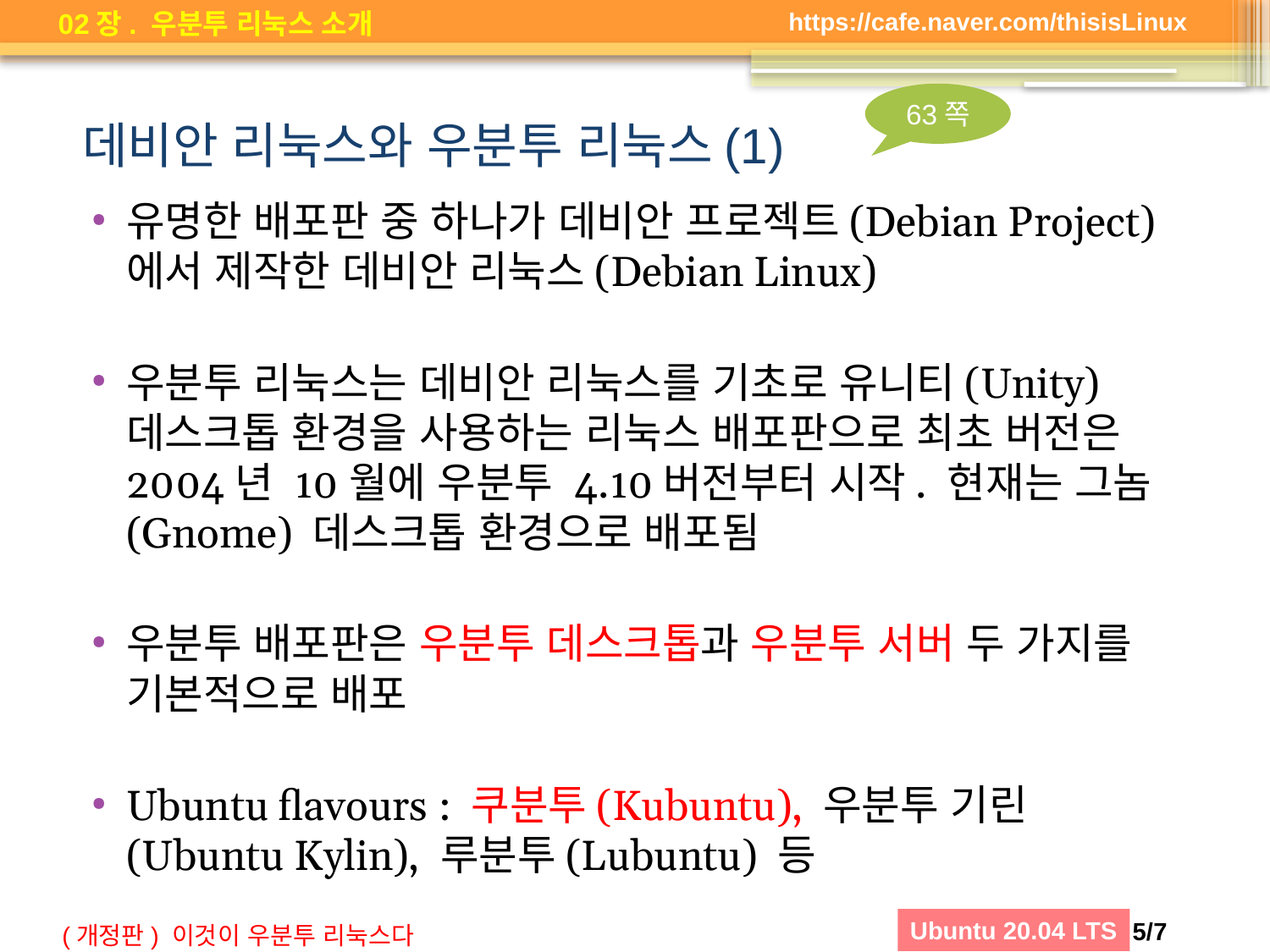

63쪽
# 데비안 리눅스와 우분투 리눅스(1)
유명한 배포판 중 하나가 데비안 프로젝트(Debian Project)에서 제작한 데비안 리눅스(Debian Linux)

우분투 리눅스는 데비안 리눅스를 기초로 유니티(Unity) 데스크톱 환경을 사용하는 리눅스 배포판으로 최초 버전은 2004년 10월에 우분투 4.10버전부터 시작. 현재는 그놈(Gnome) 데스크톱 환경으로 배포됨

우분투 배포판은 우분투 데스크톱과 우분투 서버 두 가지를 기본적으로 배포

Ubuntu flavours : 쿠분투(Kubuntu), 우분투 기린(Ubuntu Kylin), 루분투(Lubuntu) 등